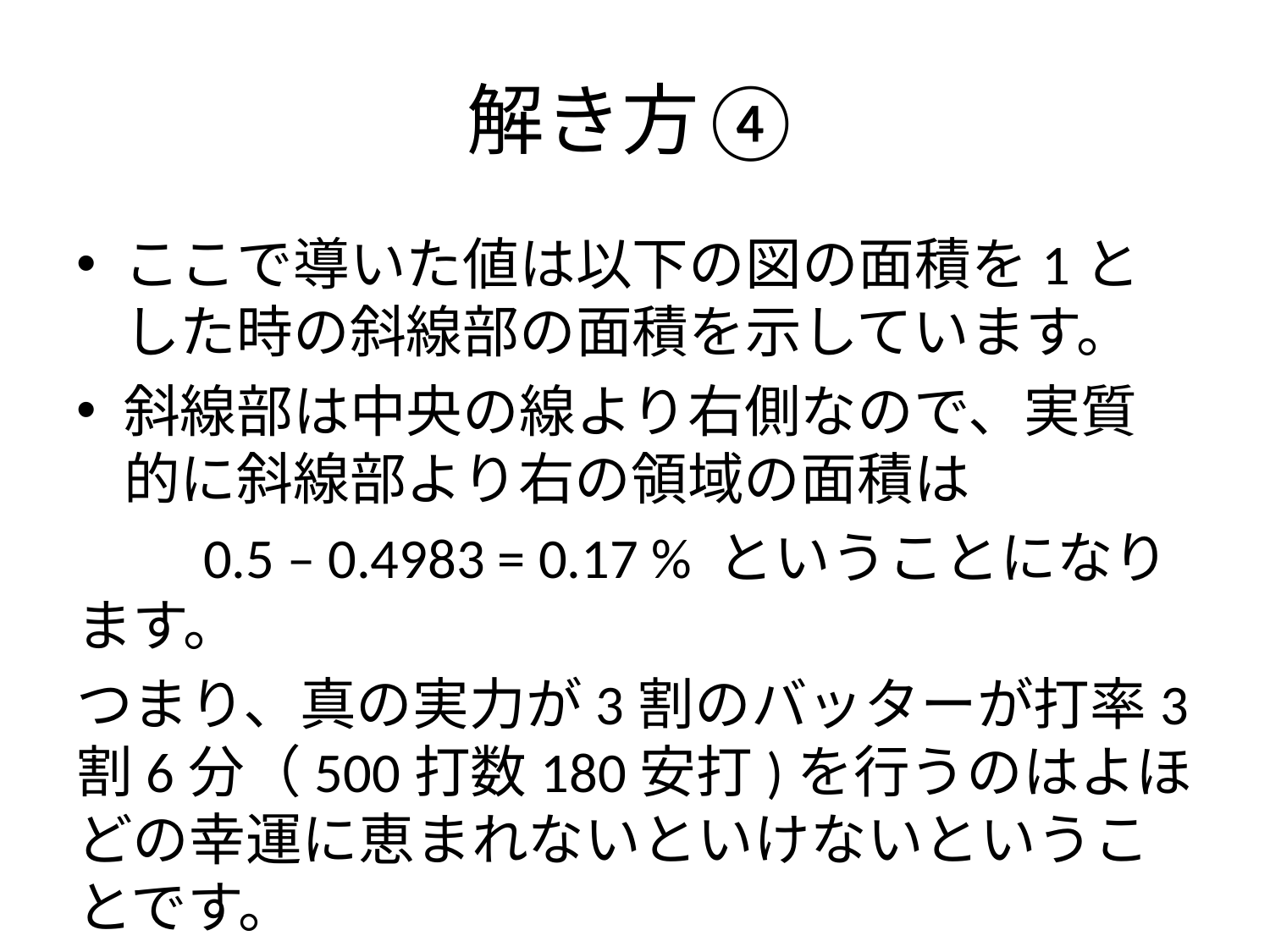

# 解き方④
ここで導いた値は以下の図の面積を1とした時の斜線部の面積を示しています。
斜線部は中央の線より右側なので、実質的に斜線部より右の領域の面積は
	0.5 – 0.4983 = 0.17 % ということになります。
つまり、真の実力が3割のバッターが打率3割6分（500打数180安打)を行うのはよほどの幸運に恵まれないといけないということです。